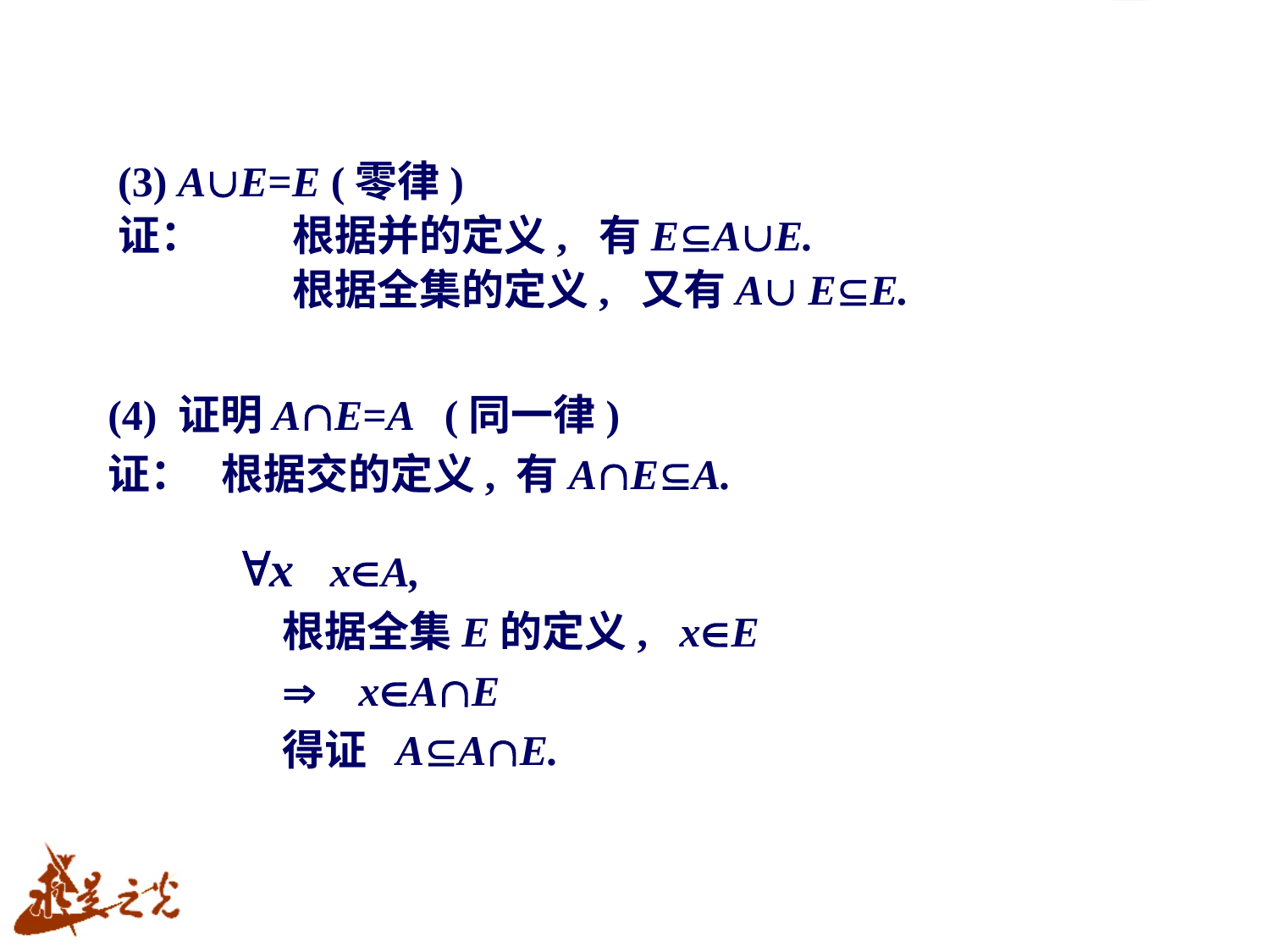

(3) A∪E=E (零律)
证：	根据并的定义,  有E⊆A∪E.
        	根据全集的定义,  又有A∪ E⊆E.
(4) 证明A∩E=A   (同一律)
证：   根据交的定义, 有A∩E⊆A.

∀x   x∈A,
		根据全集E的定义,   x∈E
		⇒    x∈A∩E
		得证  A⊆A∩E.
26